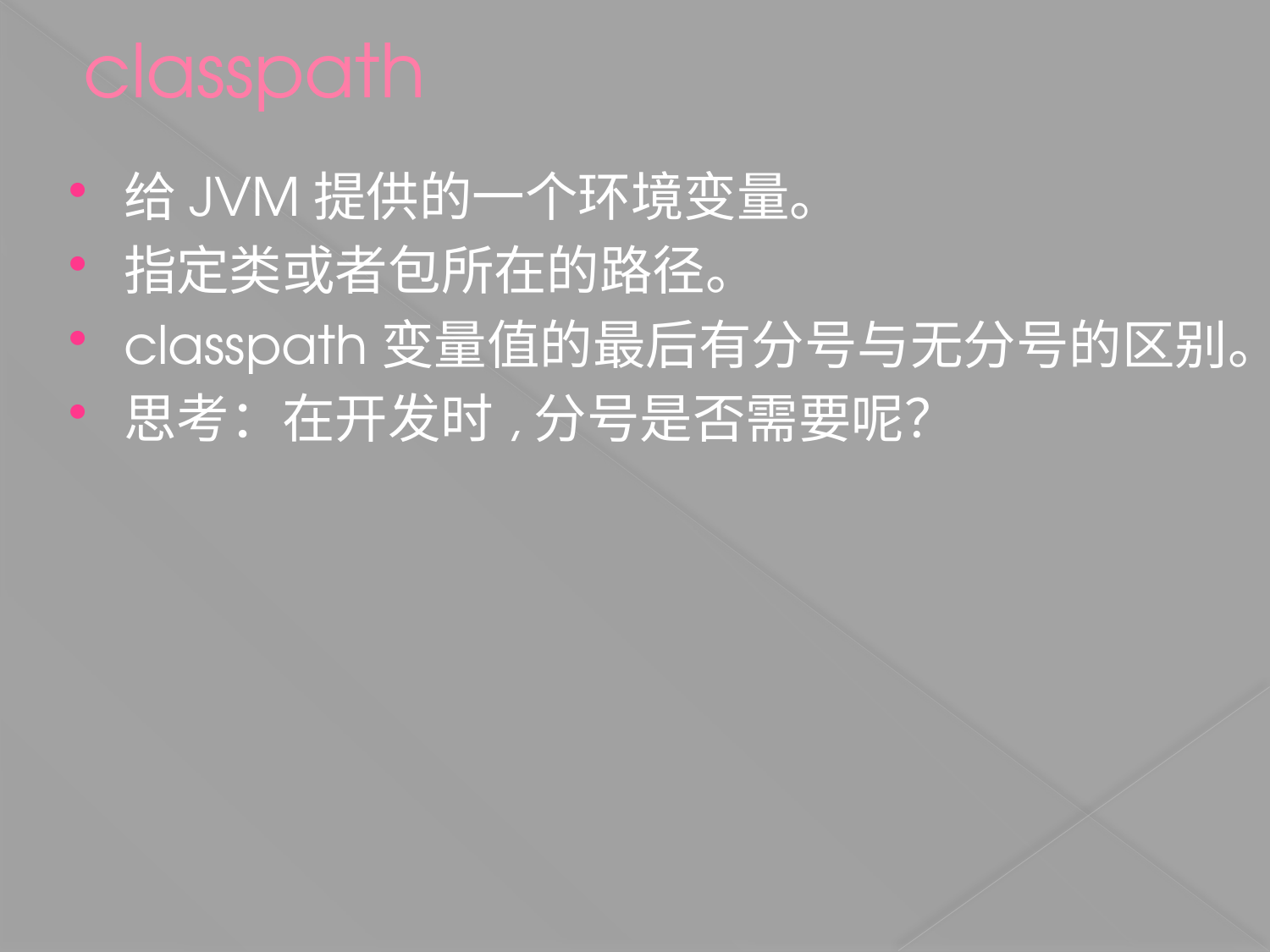

classpath
给JVM提供的一个环境变量。
指定类或者包所在的路径。
classpath变量值的最后有分号与无分号的区别。
思考：在开发时,分号是否需要呢？